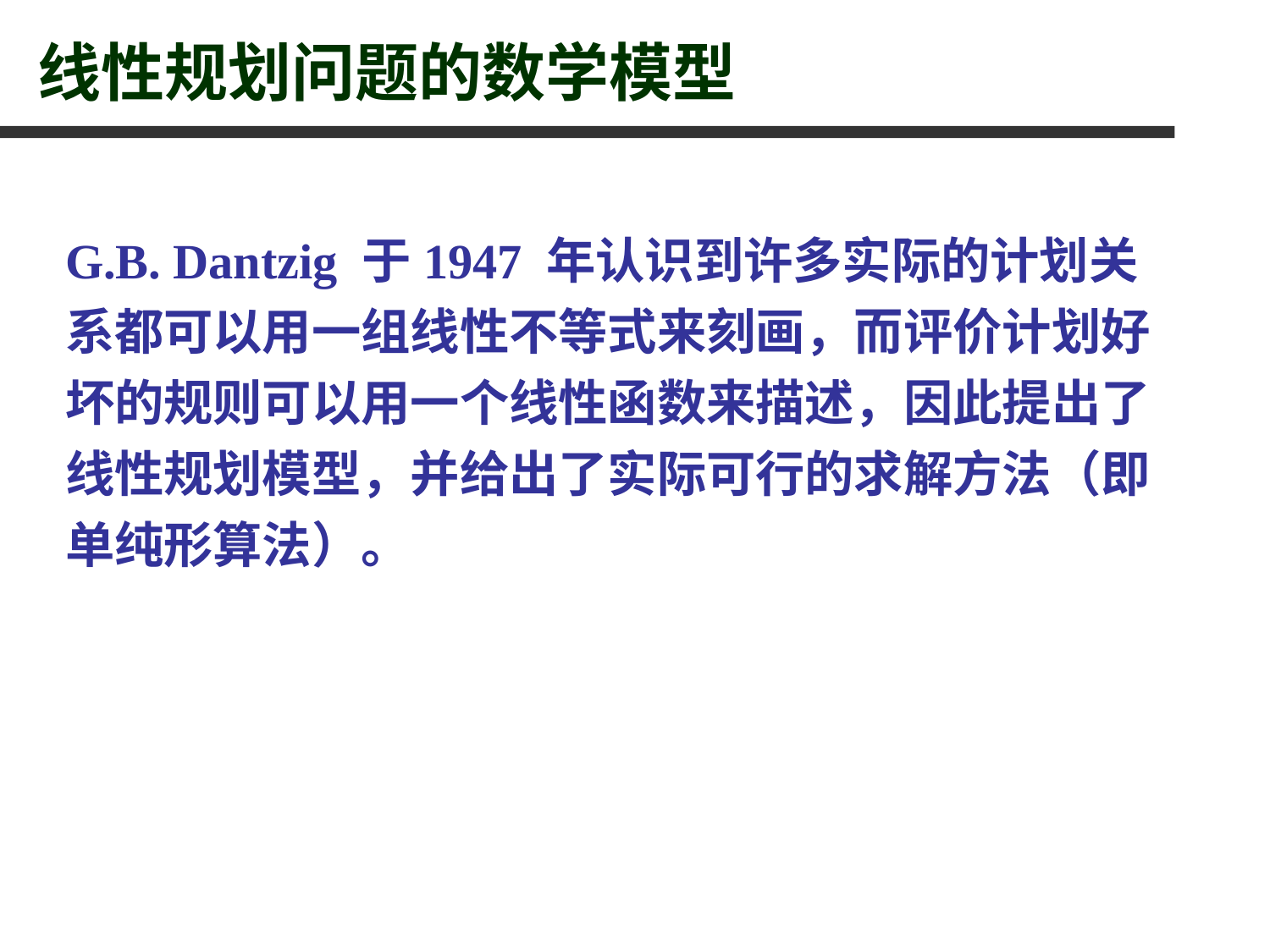

# 线性规划问题的数学模型
G.B. Dantzig 于1947 年认识到许多实际的计划关系都可以用一组线性不等式来刻画，而评价计划好坏的规则可以用一个线性函数来描述，因此提出了线性规划模型，并给出了实际可行的求解方法（即单纯形算法）。